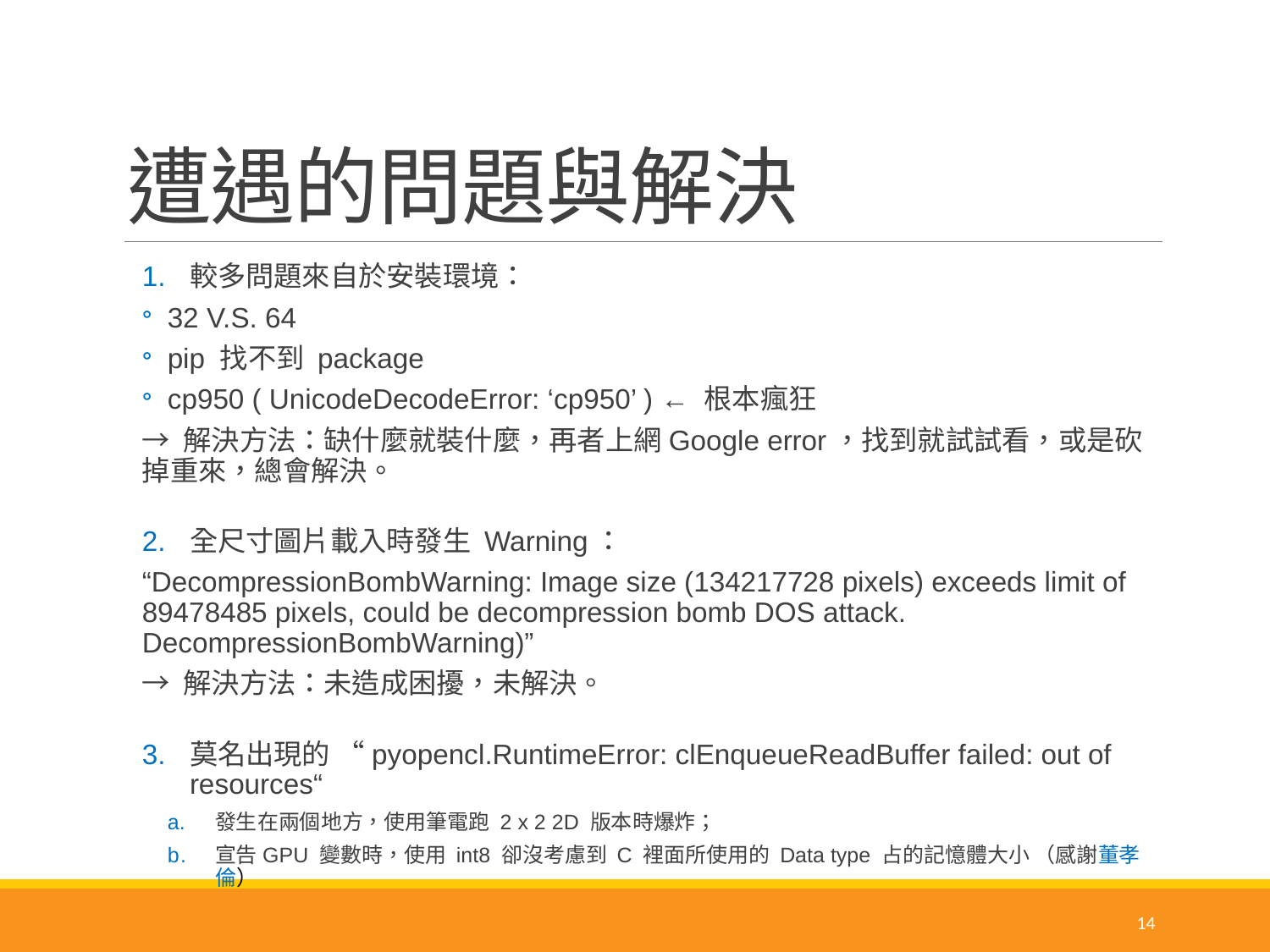

# 遭遇的問題與解決
較多問題來自於安裝環境：
32 V.S. 64
pip 找不到 package
cp950 ( UnicodeDecodeError: ‘cp950’ ) ← 根本瘋狂
→ 解決方法：缺什麼就裝什麼，再者上網Google error，找到就試試看，或是砍掉重來，總會解決。

全尺寸圖片載入時發生 Warning：
“DecompressionBombWarning: Image size (134217728 pixels) exceeds limit of 89478485 pixels, could be decompression bomb DOS attack.  DecompressionBombWarning)”
→ 解決方法：未造成困擾，未解決。

莫名出現的 “pyopencl.RuntimeError: clEnqueueReadBuffer failed: out of resources“
發生在兩個地方，使用筆電跑 2 x 2 2D 版本時爆炸；
宣告GPU 變數時，使用 int8 卻沒考慮到 C 裡面所使用的 Data type 占的記憶體大小 （感謝董孝倫）
14